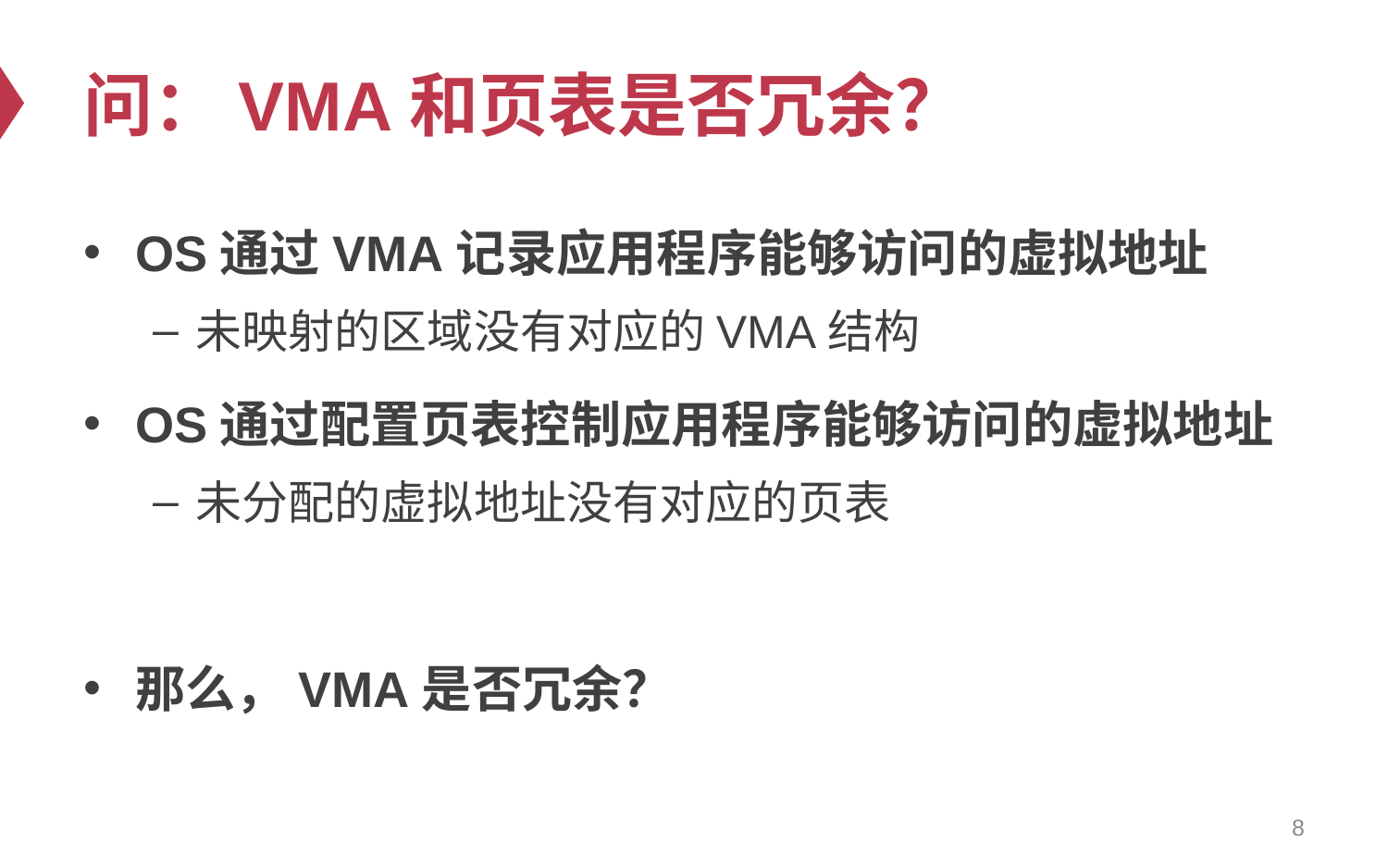

# 问：VMA和页表是否冗余？
OS通过VMA记录应用程序能够访问的虚拟地址
未映射的区域没有对应的VMA结构
OS通过配置页表控制应用程序能够访问的虚拟地址
未分配的虚拟地址没有对应的页表

那么，VMA是否冗余？
8